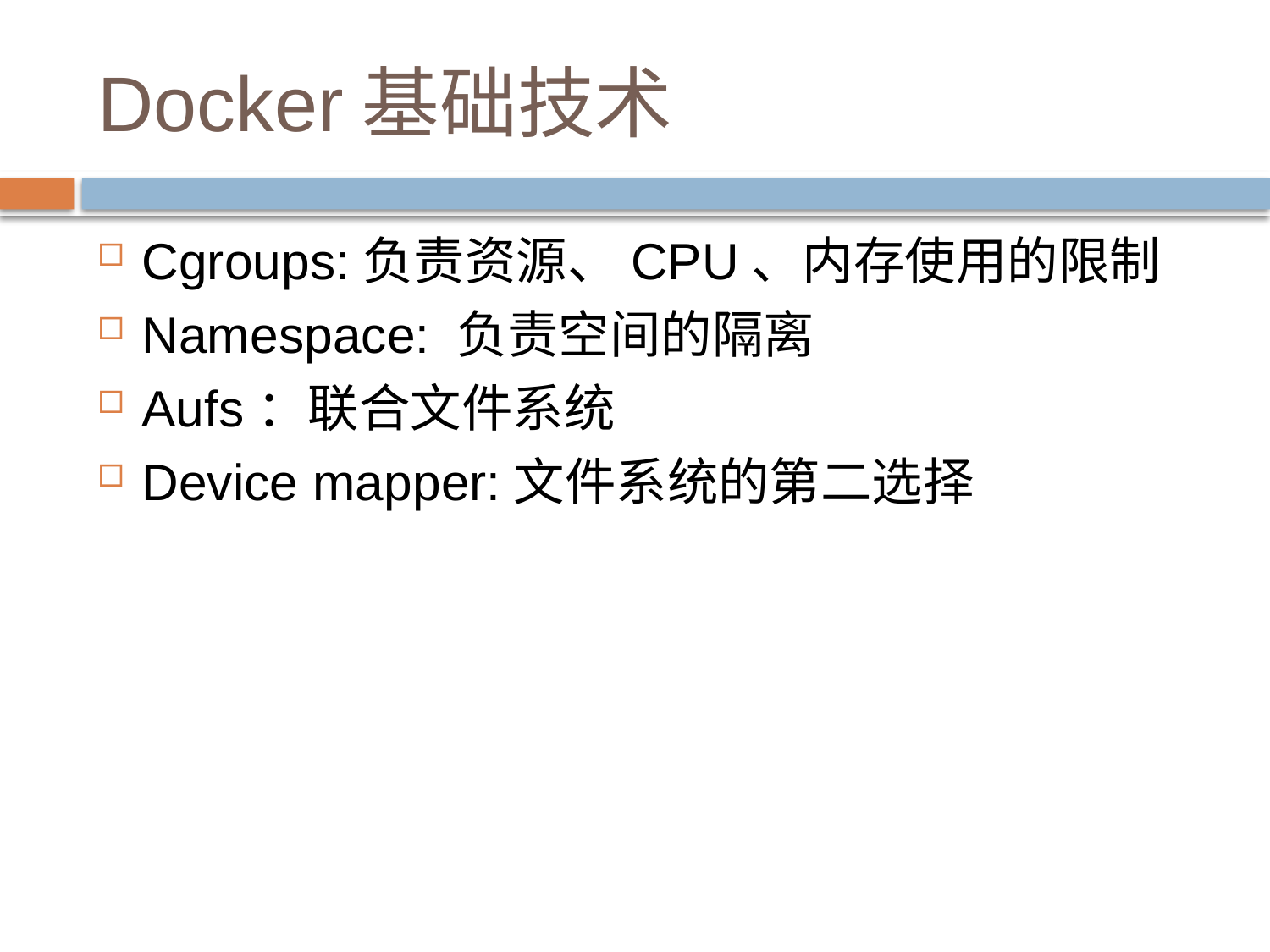

# Docker基础技术
Cgroups:负责资源、CPU、内存使用的限制
Namespace: 负责空间的隔离
Aufs：联合文件系统
Device mapper:文件系统的第二选择